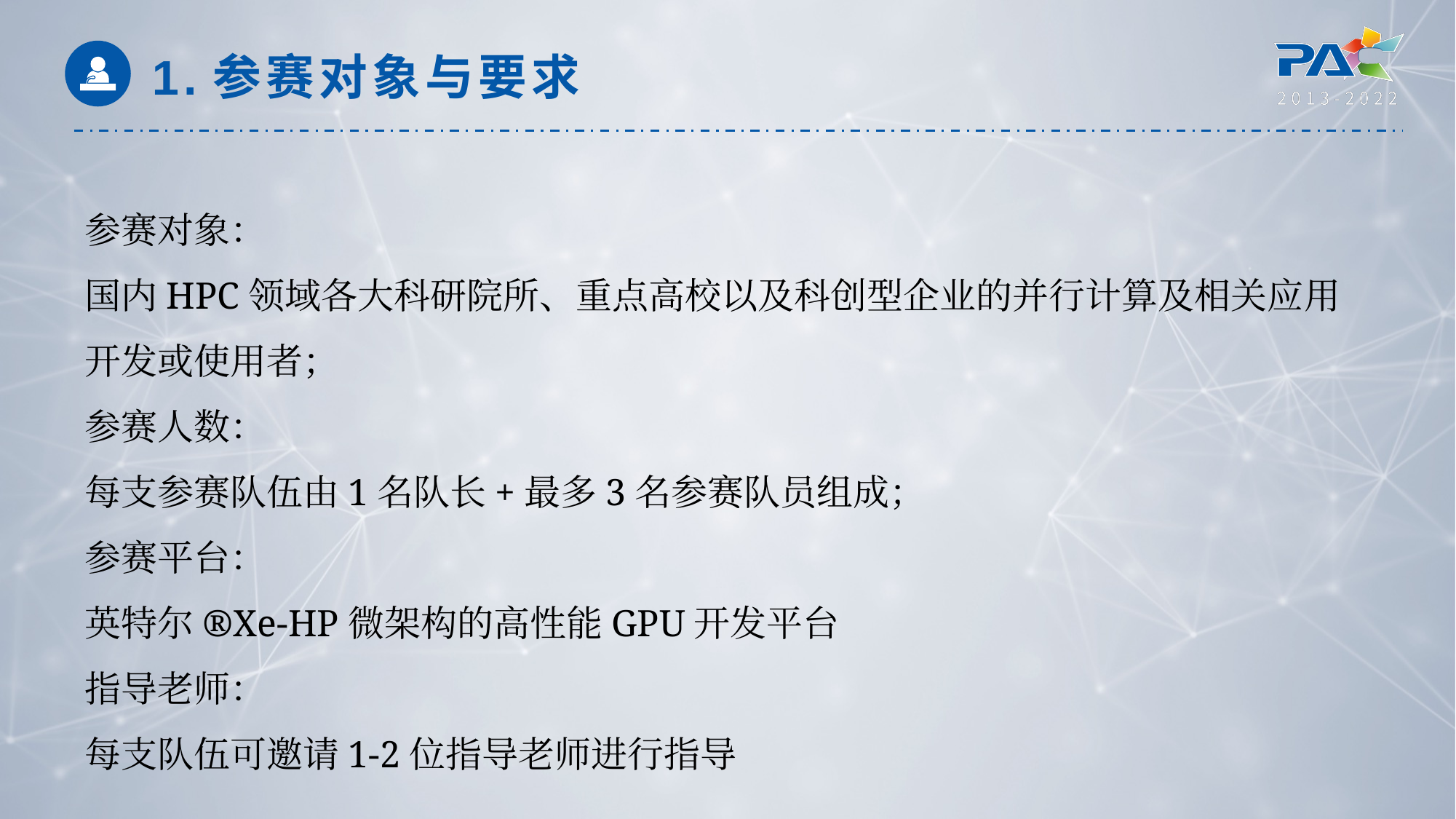

1.参赛对象与要求
参赛对象：
国内HPC领域各大科研院所、重点高校以及科创型企业的并行计算及相关应用开发或使用者；
参赛人数：
每支参赛队伍由1名队长+最多3名参赛队员组成；
参赛平台：
英特尔®Xe-HP微架构的高性能GPU开发平台
指导老师：
每支队伍可邀请1-2位指导老师进行指导